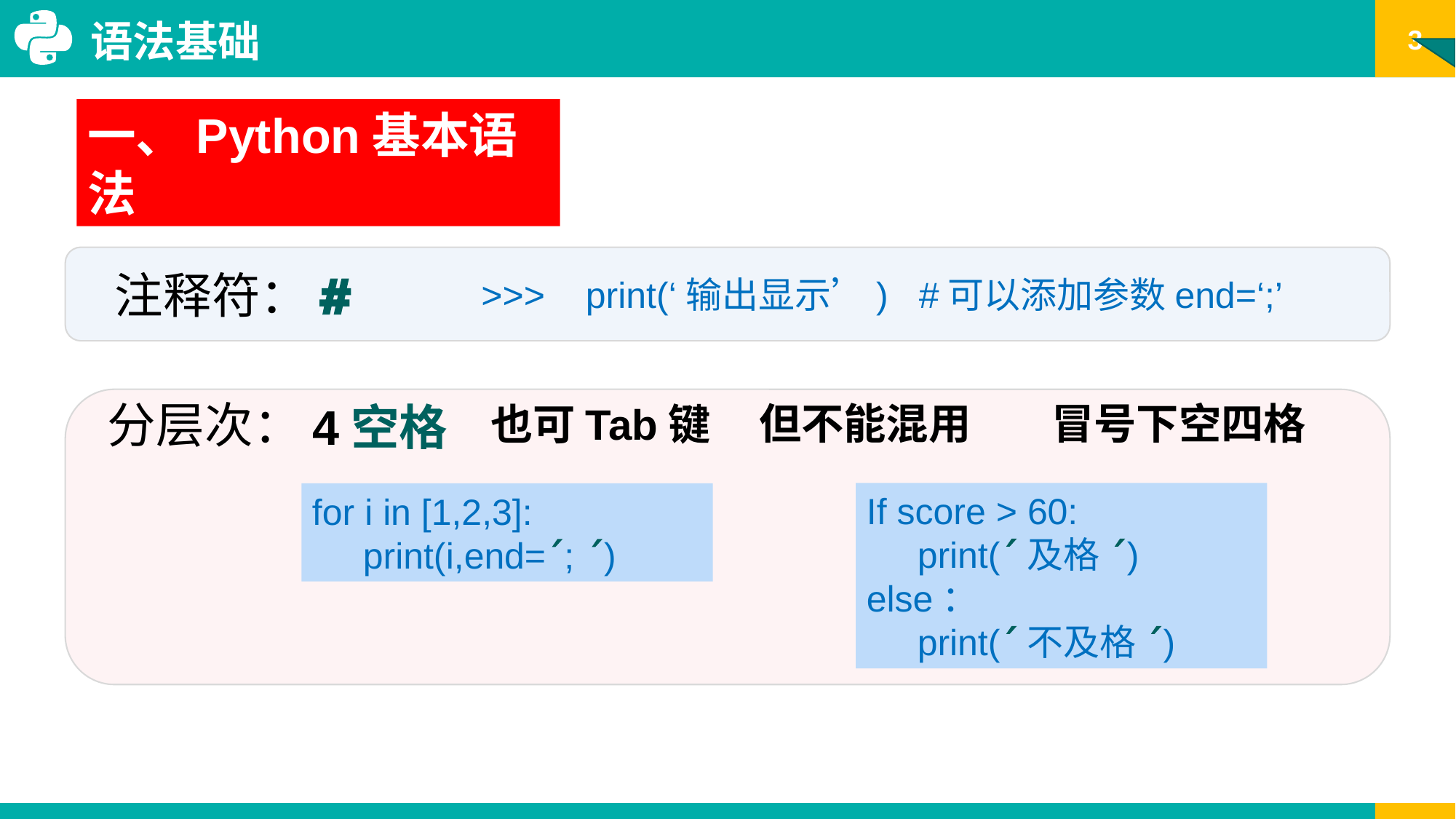

语法基础

一、Python基本语法

注释符：
#
>>>    print(‘输出显示’)   #可以添加参数end=‘;’

分层次：
冒号下空四格
4空格
但不能混用
也可Tab键
If score > 60:
     print(´及格´)
else：
     print(´不及格´)
for i in [1,2,3]:
     print(i,end=´; ´)